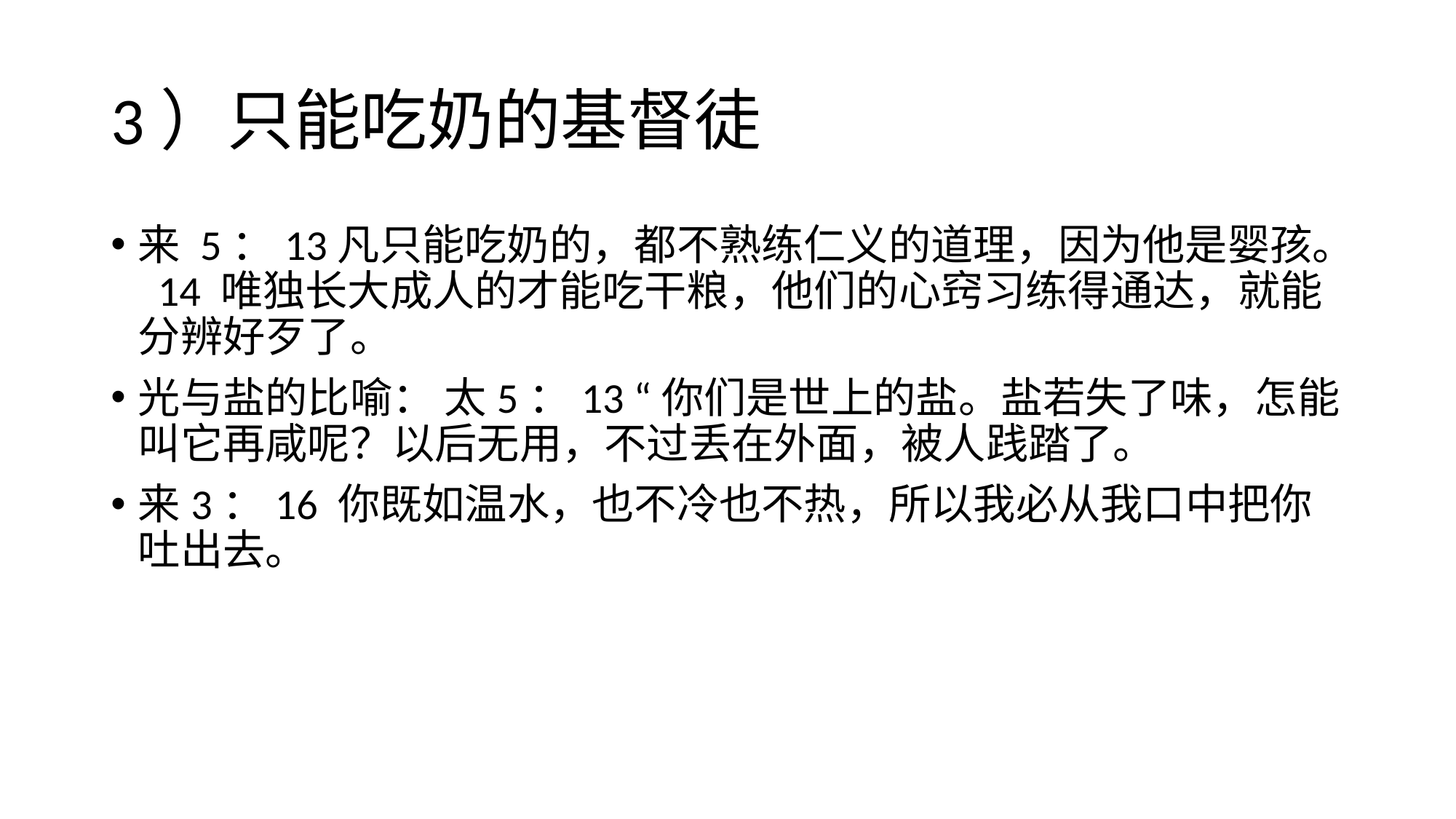

# 3）只能吃奶的基督徒
来 5：13凡只能吃奶的，都不熟练仁义的道理，因为他是婴孩。 14 唯独长大成人的才能吃干粮，他们的心窍习练得通达，就能分辨好歹了。
光与盐的比喻： 太5：13 “你们是世上的盐。盐若失了味，怎能叫它再咸呢？以后无用，不过丢在外面，被人践踏了。
来3：16 你既如温水，也不冷也不热，所以我必从我口中把你吐出去。